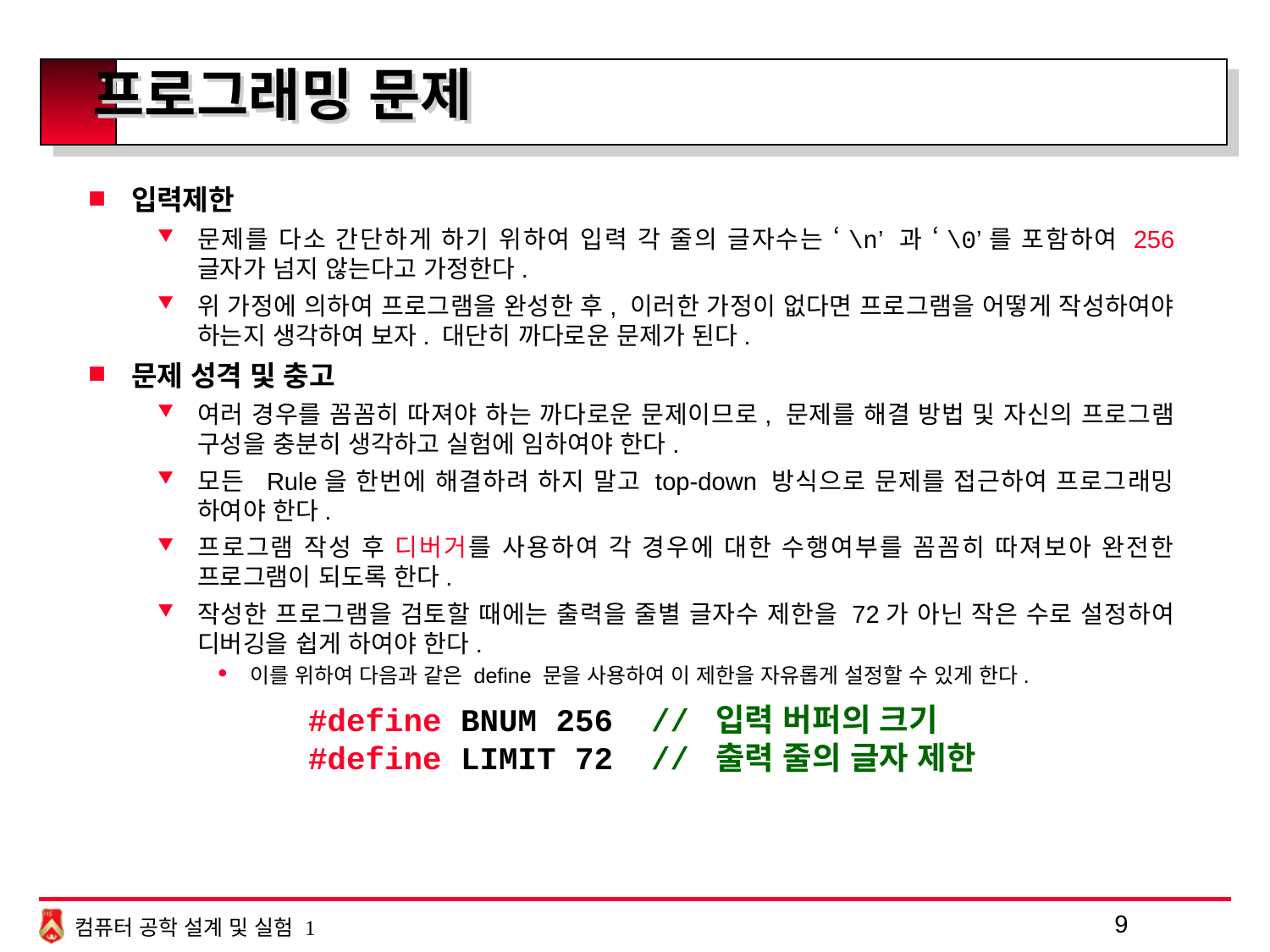

# 프로그래밍 문제
입력제한
문제를 다소 간단하게 하기 위하여 입력 각 줄의 글자수는 ‘\n’ 과 ‘\0’를 포함하여 256 글자가 넘지 않는다고 가정한다.
위 가정에 의하여 프로그램을 완성한 후, 이러한 가정이 없다면 프로그램을 어떻게 작성하여야 하는지 생각하여 보자. 대단히 까다로운 문제가 된다.
문제 성격 및 충고
여러 경우를 꼼꼼히 따져야 하는 까다로운 문제이므로, 문제를 해결 방법 및 자신의 프로그램 구성을 충분히 생각하고 실험에 임하여야 한다.
모든  Rule을 한번에 해결하려 하지 말고 top-down 방식으로 문제를 접근하여 프로그래밍 하여야 한다.
프로그램 작성 후 디버거를 사용하여 각 경우에 대한 수행여부를 꼼꼼히 따져보아 완전한 프로그램이 되도록 한다.
작성한 프로그램을 검토할 때에는 출력을 줄별 글자수 제한을 72가 아닌 작은 수로 설정하여 디버깅을 쉽게 하여야 한다.
이를 위하여 다음과 같은 define 문을 사용하여 이 제한을 자유롭게 설정할 수 있게 한다.
#define BNUM 256  // 입력 버퍼의 크기
#define LIMIT 72  // 출력 줄의 글자 제한
9